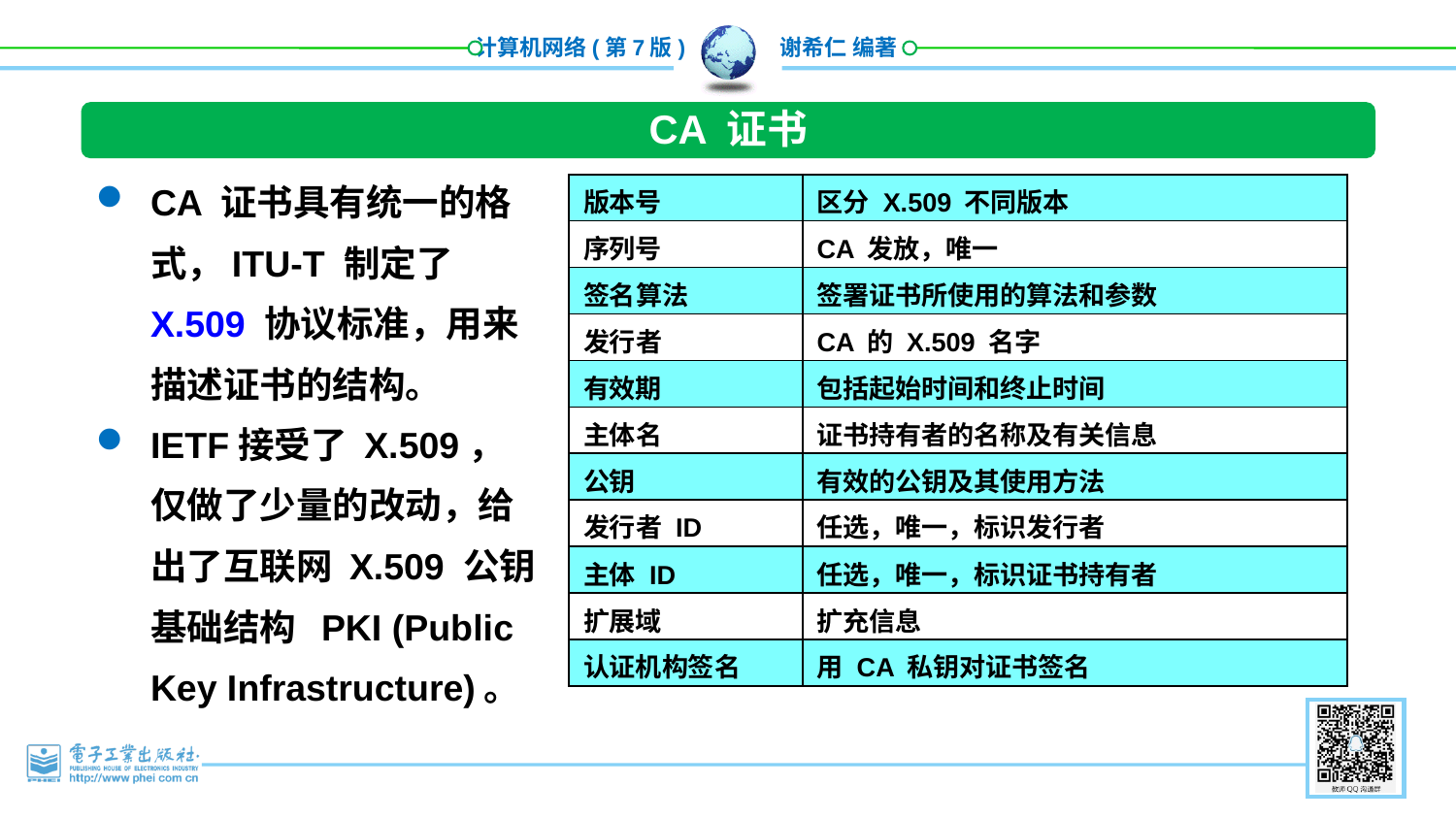

CA 证书

CA 证书具有统一的格式，ITU-T 制定了 X.509 协议标准，用来描述证书的结构。
IETF接受了 X.509，仅做了少量的改动，给出了互联网 X.509 公钥基础结构  PKI (Public Key Infrastructure)。
| 版本号 | 区分 X.509 不同版本 |
| --- | --- |
| 序列号 | CA 发放，唯一 |
| 签名算法 | 签署证书所使用的算法和参数 |
| 发行者 | CA 的 X.509 名字 |
| 有效期 | 包括起始时间和终止时间 |
| 主体名 | 证书持有者的名称及有关信息 |
| 公钥 | 有效的公钥及其使用方法 |
| 发行者 ID | 任选，唯一，标识发行者 |
| 主体 ID | 任选，唯一，标识证书持有者 |
| 扩展域 | 扩充信息 |
| 认证机构签名 | 用 CA 私钥对证书签名 |